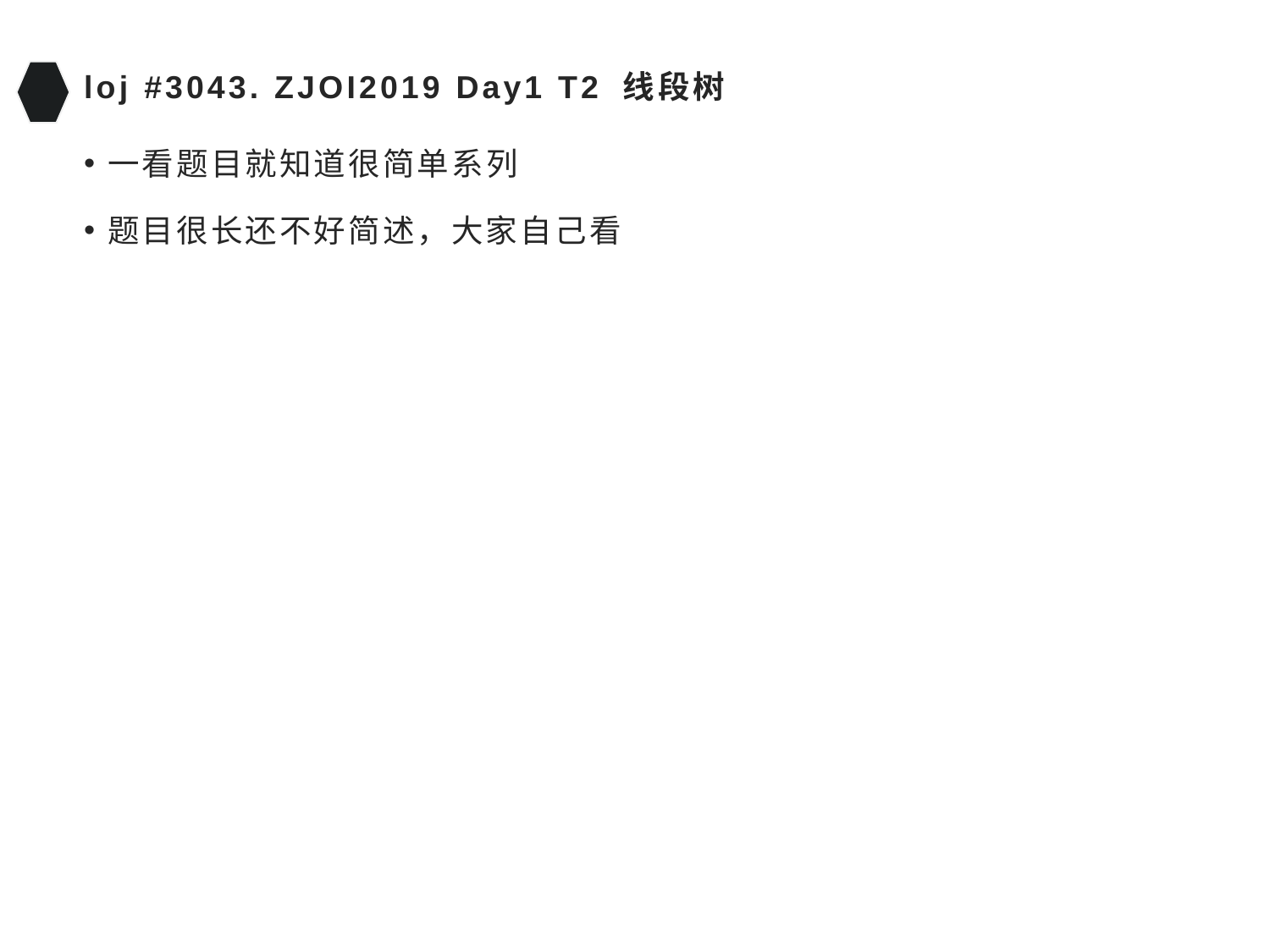

# loj #3043. ZJOI2019 Day1 T2 线段树
一看题目就知道很简单系列
题目很长还不好简述，大家自己看